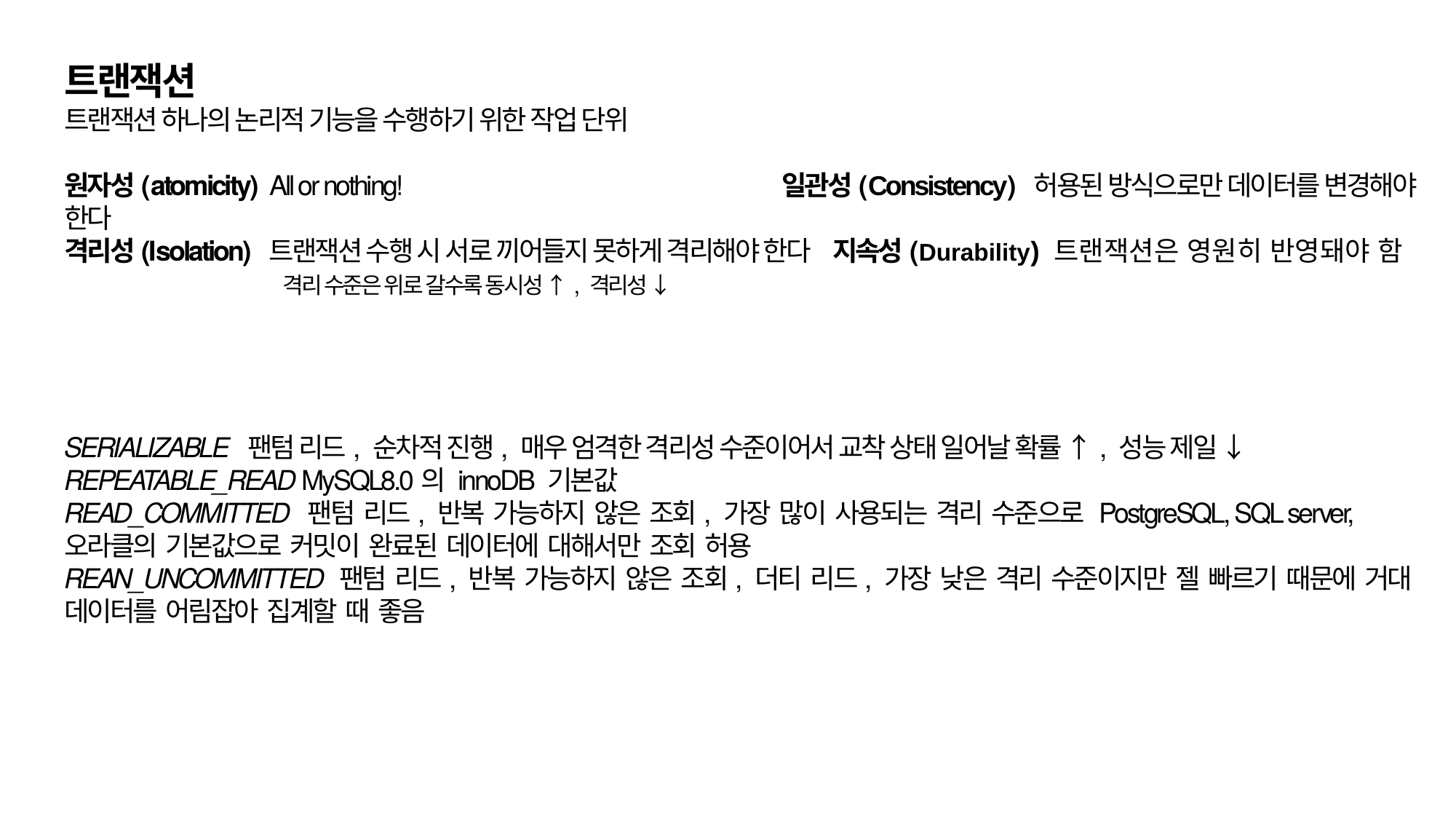

트랜잭션
트랜잭션 하나의 논리적 기능을 수행하기 위한 작업 단위

원자성(atomicity)  All or nothing!  			          일관성(Consistency)  허용된 방식으로만 데이터를 변경해야 한다
격리성(Isolation)  트랜잭션 수행 시 서로 끼어들지 못하게 격리해야 한다    지속성(Durability) 트랜잭션은 영원히 반영돼야 함
		격리 수준은 위로 갈수록 동시성 ↑, 격리성 ↓

SERIALIZABLE  팬텀 리드, 순차적 진행, 매우 엄격한 격리성 수준이어서 교착 상태 일어날 확률 ↑, 성능 제일 ↓
REPEATABLE_READ MySQL8.0의 innoDB 기본값
READ_COMMITTED  팬텀 리드, 반복 가능하지 않은 조회, 가장 많이 사용되는 격리 수준으로 PostgreSQL, SQL server, 오라클의 기본값으로 커밋이 완료된 데이터에 대해서만 조회 허용
REAN_UNCOMMITTED 팬텀 리드, 반복 가능하지 않은 조회, 더티 리드, 가장 낮은 격리 수준이지만 젤 빠르기 때문에 거대 데이터를 어림잡아 집계할 때 좋음